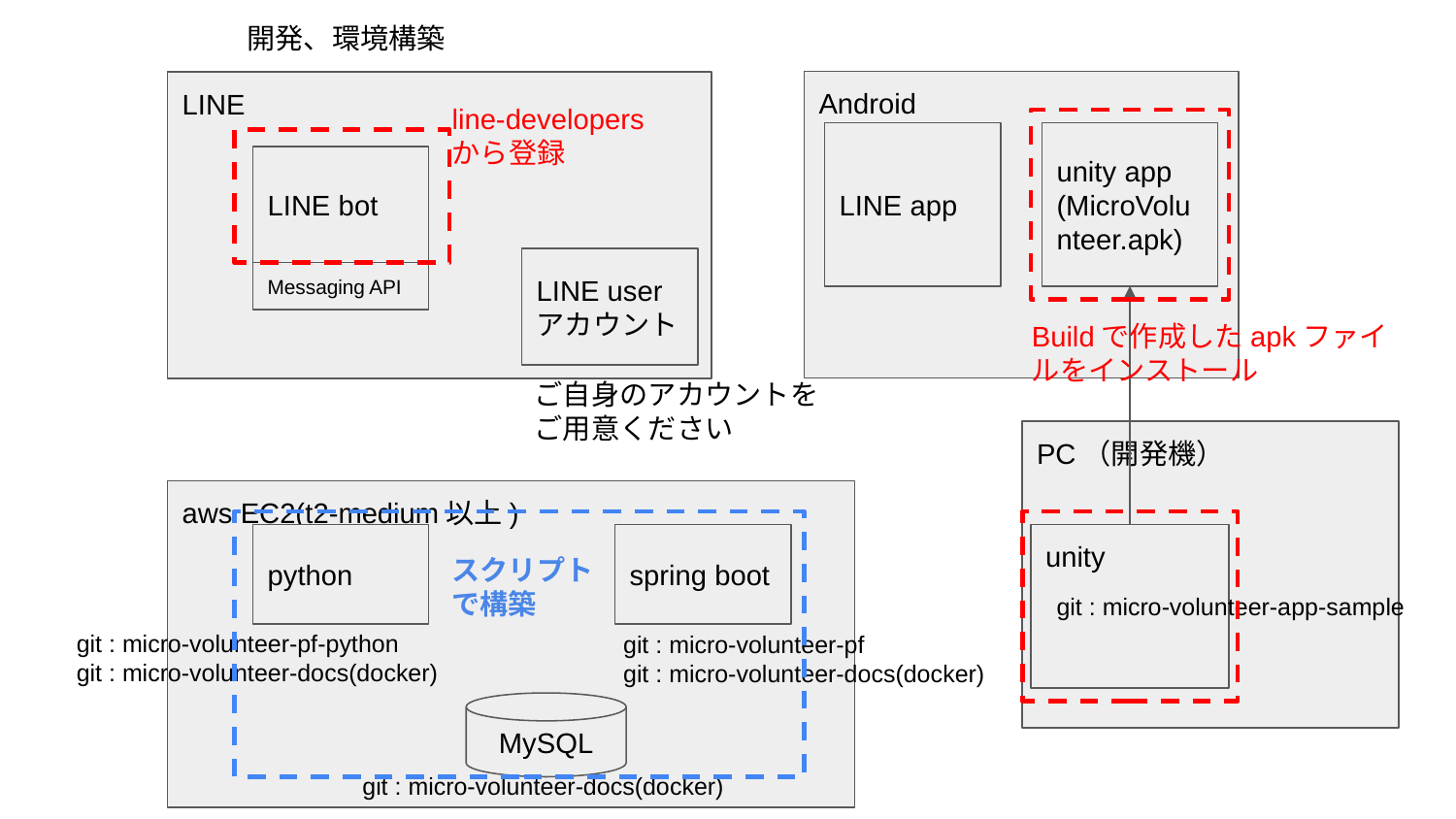

開発、環境構築
Android
LINE
line-developersから登録

LINE app
unity app
(MicroVolunteer.apk)

LINE bot
LINE user
アカウント
Messaging API
Buildで作成したapkファイルをインストール
ご自身のアカウントをご用意ください
PC（開発機）
aws EC2(t2-medium以上)

python
spring boot
unity
スクリプトで構築
git : micro-volunteer-app-sample
git : micro-volunteer-pf-python
git : micro-volunteer-docs(docker)
git : micro-volunteer-pf
git : micro-volunteer-docs(docker)
MySQL
git : micro-volunteer-docs(docker)